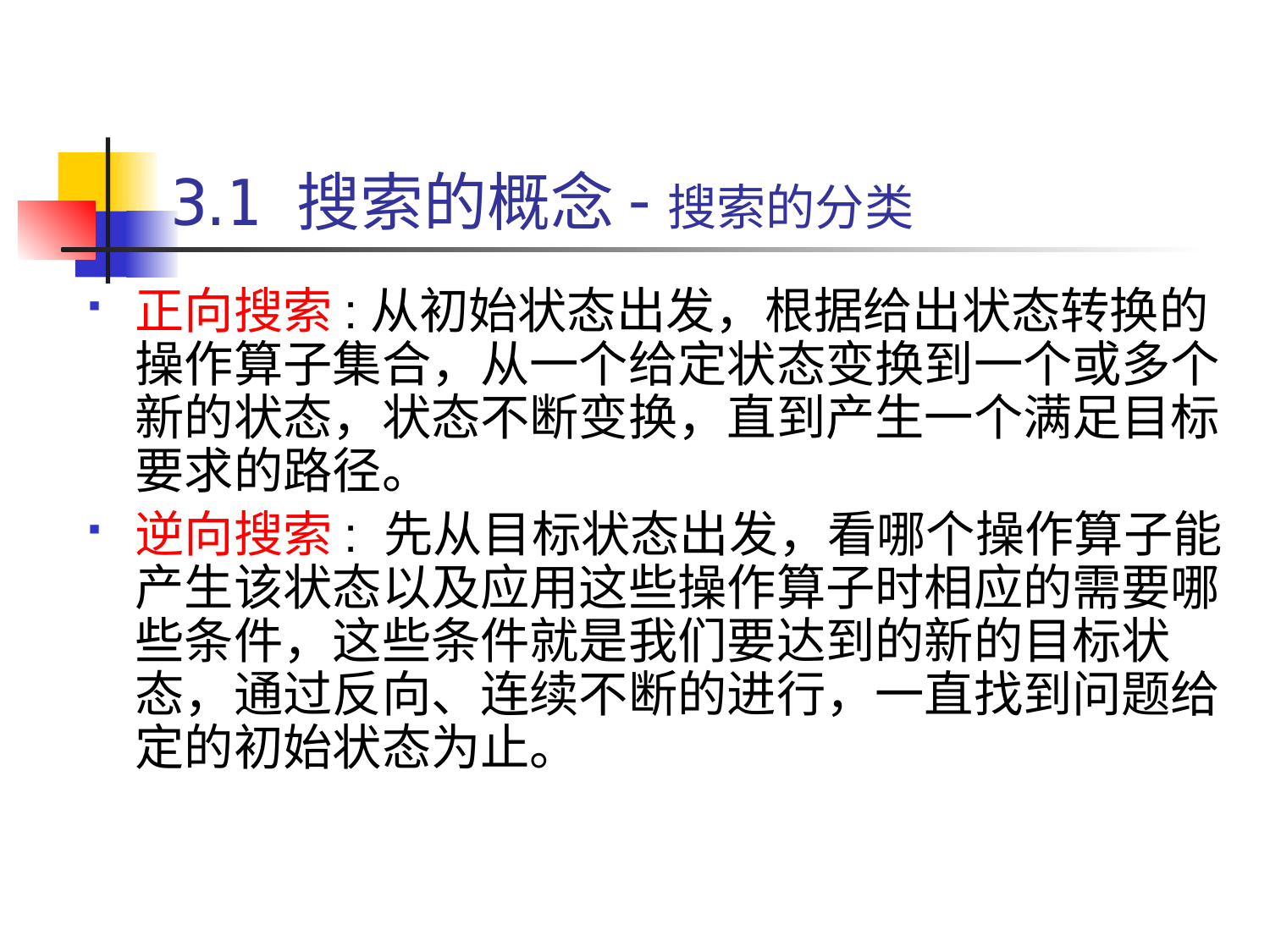

# 3.1 搜索的概念-搜索的分类
正向搜索:从初始状态出发，根据给出状态转换的操作算子集合，从一个给定状态变换到一个或多个新的状态，状态不断变换，直到产生一个满足目标要求的路径。
逆向搜索: 先从目标状态出发，看哪个操作算子能产生该状态以及应用这些操作算子时相应的需要哪些条件，这些条件就是我们要达到的新的目标状态，通过反向、连续不断的进行，一直找到问题给定的初始状态为止。